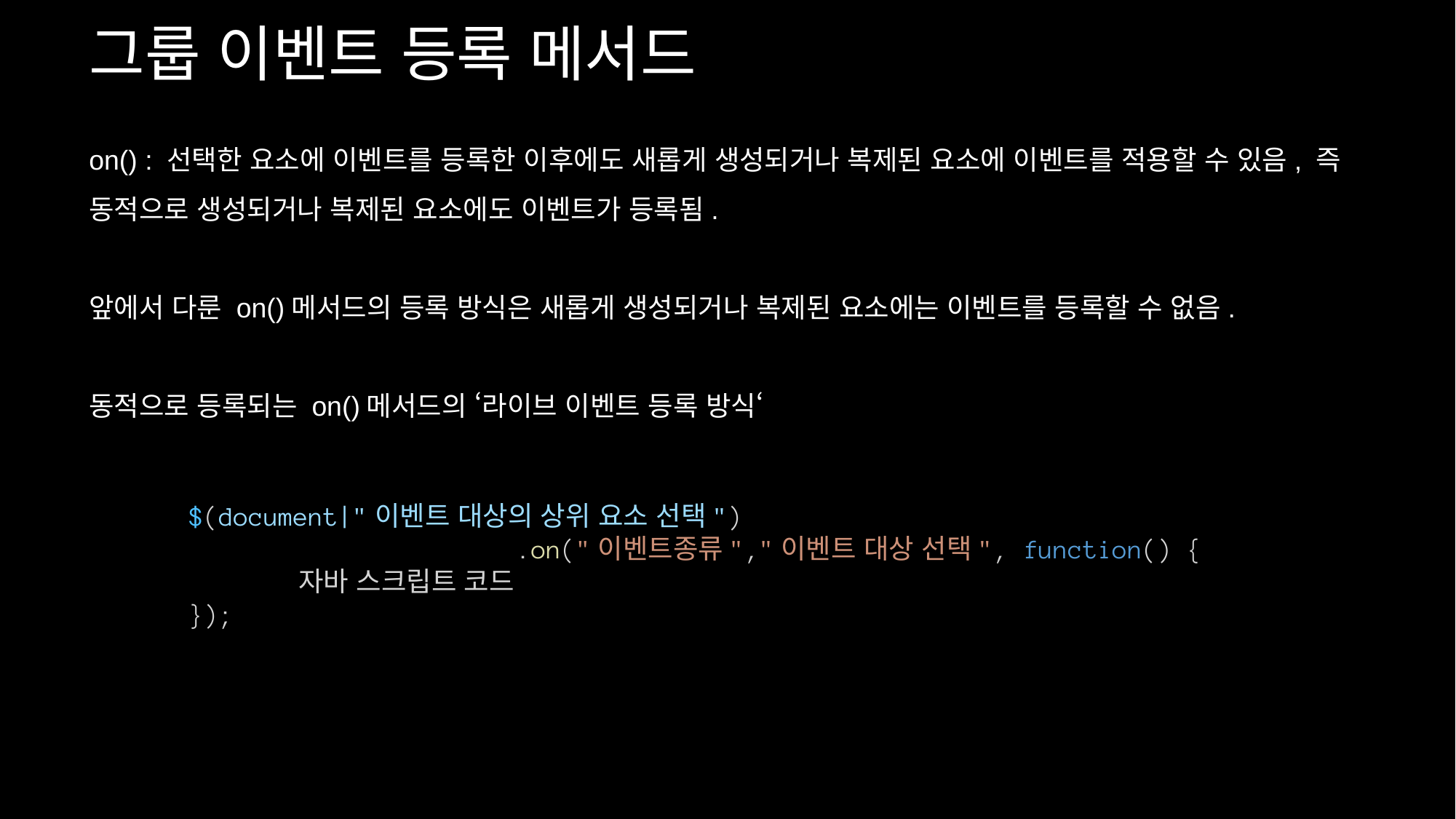

그룹 이벤트 등록 메서드
on() : 선택한 요소에 이벤트를 등록한 이후에도 새롭게 생성되거나 복제된 요소에 이벤트를 적용할 수 있음, 즉 동적으로 생성되거나 복제된 요소에도 이벤트가 등록됨.

앞에서 다룬 on()메서드의 등록 방식은 새롭게 생성되거나 복제된 요소에는 이벤트를 등록할 수 없음.

동적으로 등록되는 on()메서드의 ‘라이브 이벤트 등록 방식‘
$(document|"이벤트 대상의 상위 요소 선택")
			.on("이벤트종류","이벤트 대상 선택", function() {
	자바 스크립트 코드
});